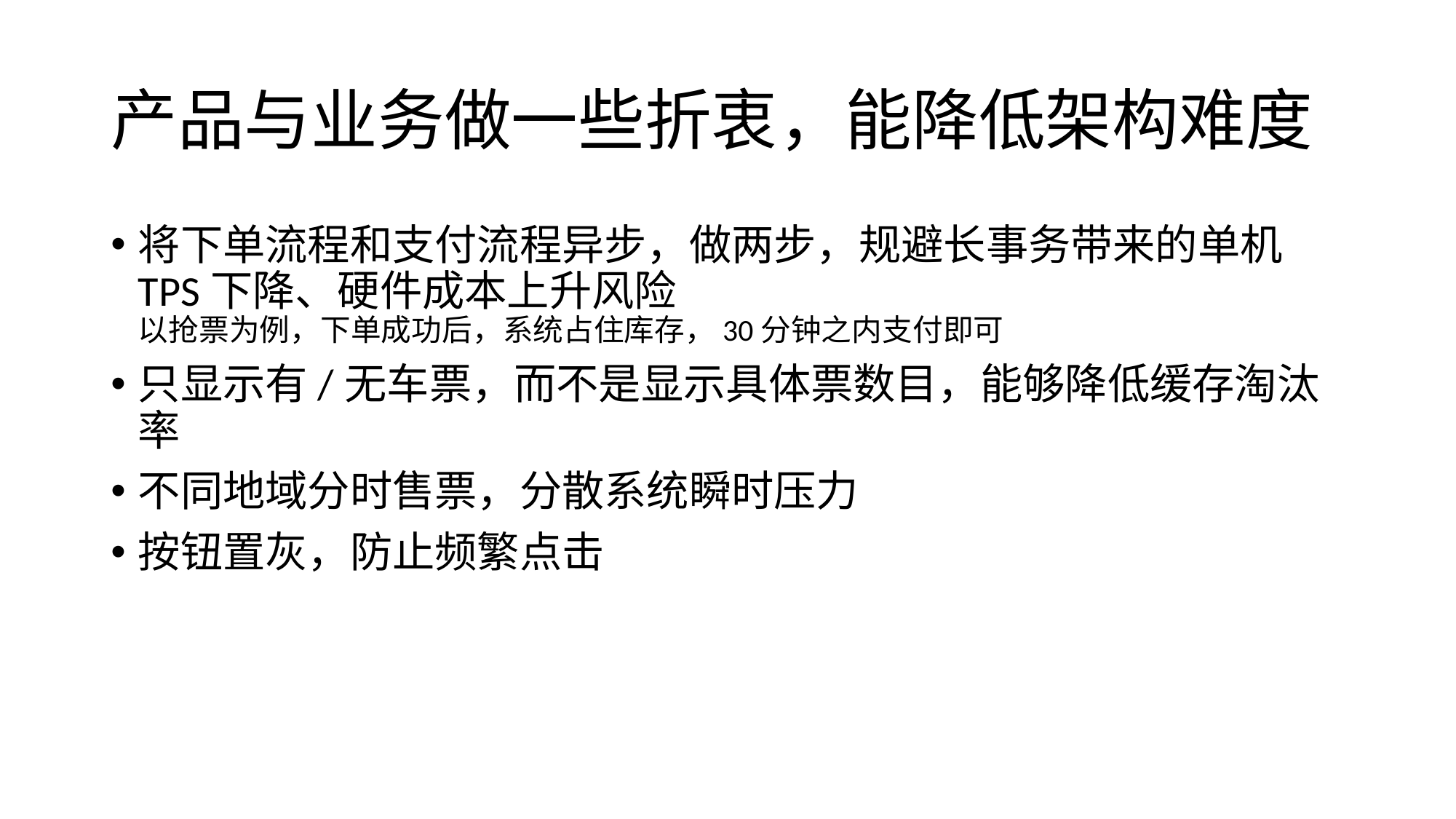

# 产品与业务做一些折衷，能降低架构难度
将下单流程和支付流程异步，做两步，规避长事务带来的单机TPS下降、硬件成本上升风险
以抢票为例，下单成功后，系统占住库存，30分钟之内支付即可
只显示有/无车票，而不是显示具体票数目，能够降低缓存淘汰率
不同地域分时售票，分散系统瞬时压力
按钮置灰，防止频繁点击